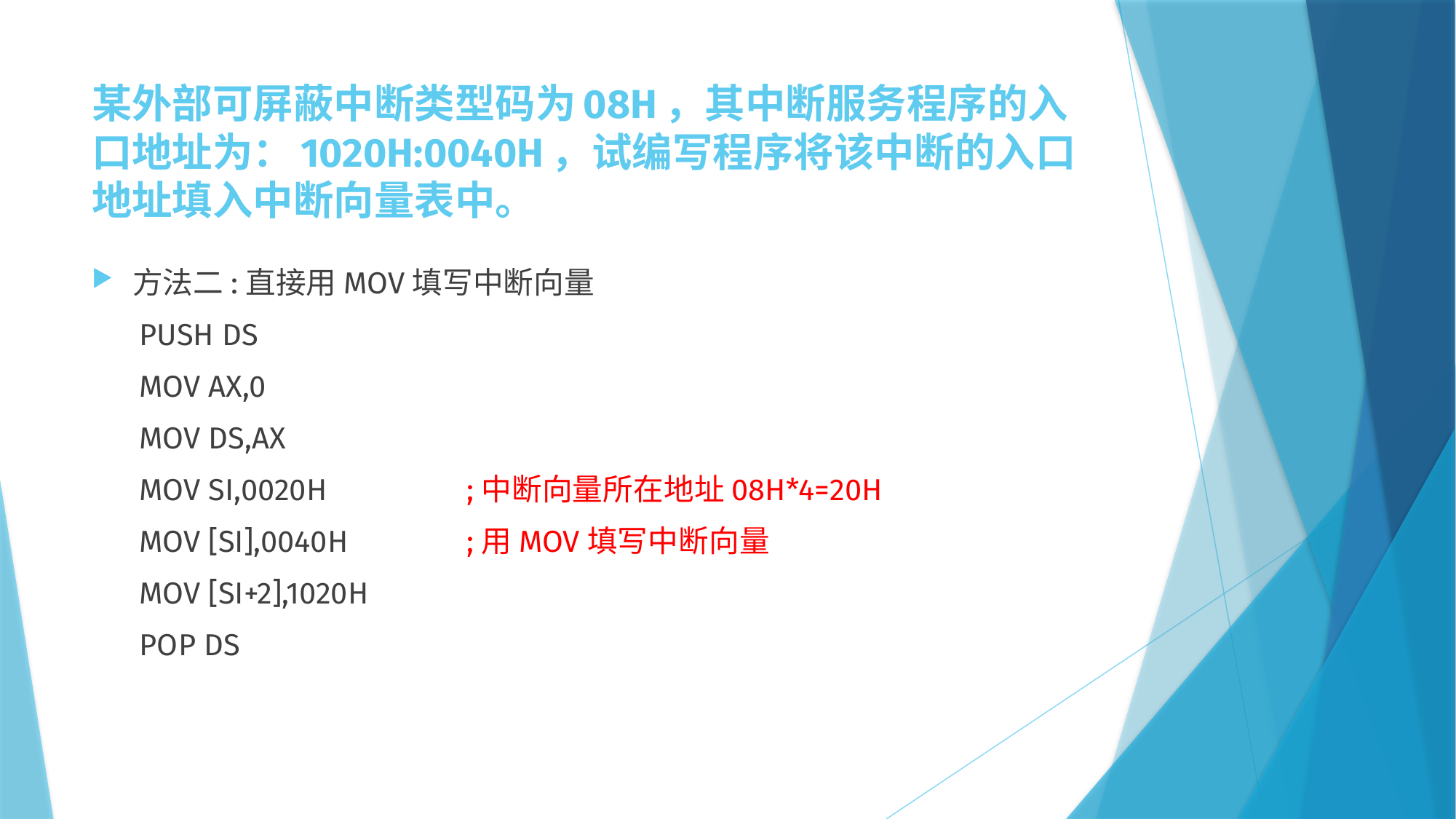

# 某外部可屏蔽中断类型码为08H，其中断服务程序的入口地址为：1020H:0040H，试编写程序将该中断的入口地址填入中断向量表中。
方法二:直接用MOV填写中断向量
PUSH DS
MOV AX,0
MOV DS,AX
MOV SI,0020H		;中断向量所在地址08H*4=20H
MOV [SI],0040H		;用MOV填写中断向量
MOV [SI+2],1020H
POP DS